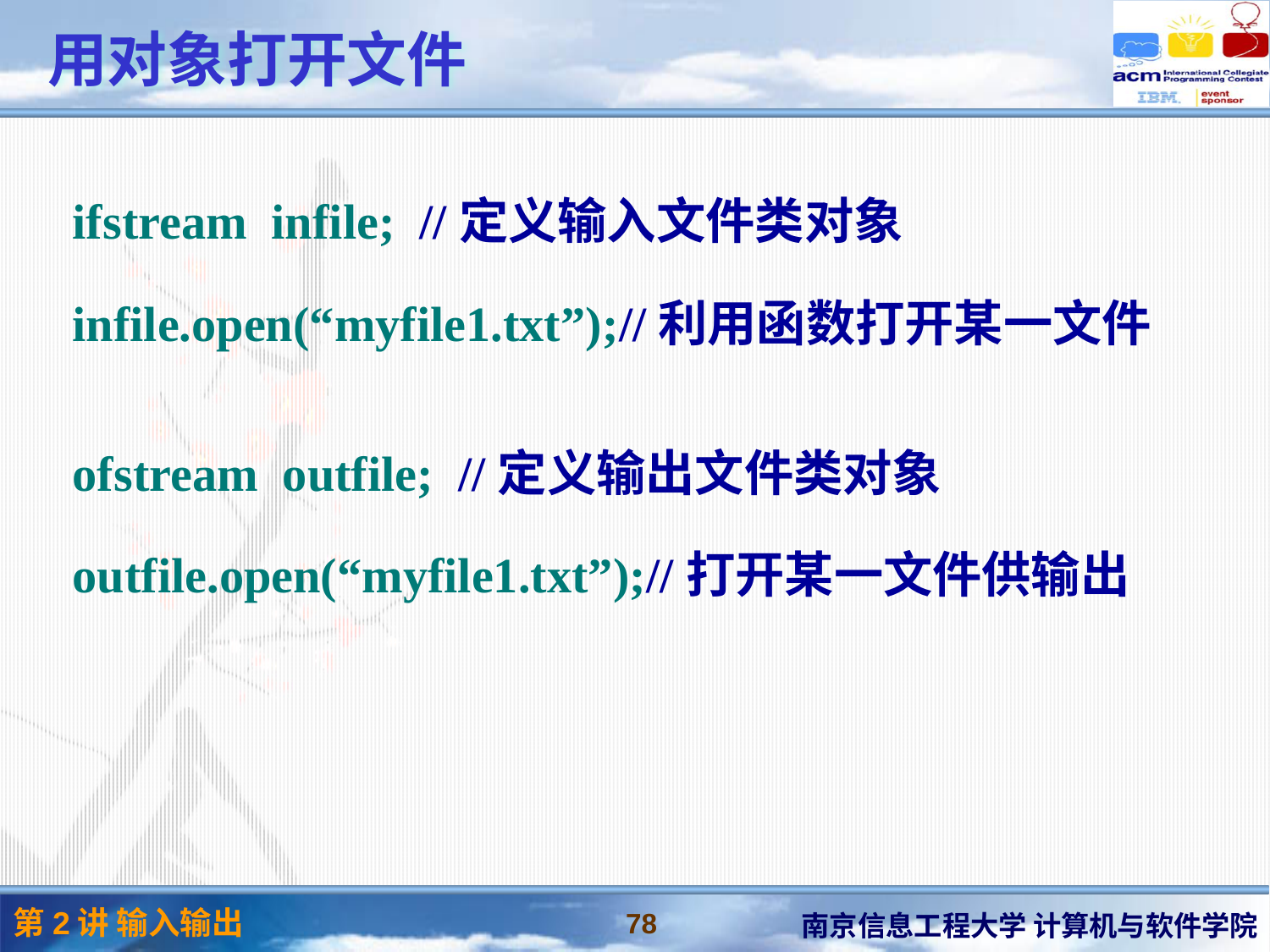

# 用对象打开文件
ifstream  infile;  //定义输入文件类对象
infile.open(“myfile1.txt”);//利用函数打开某一文件
ofstream  outfile;  //定义输出文件类对象
outfile.open(“myfile1.txt”);//打开某一文件供输出